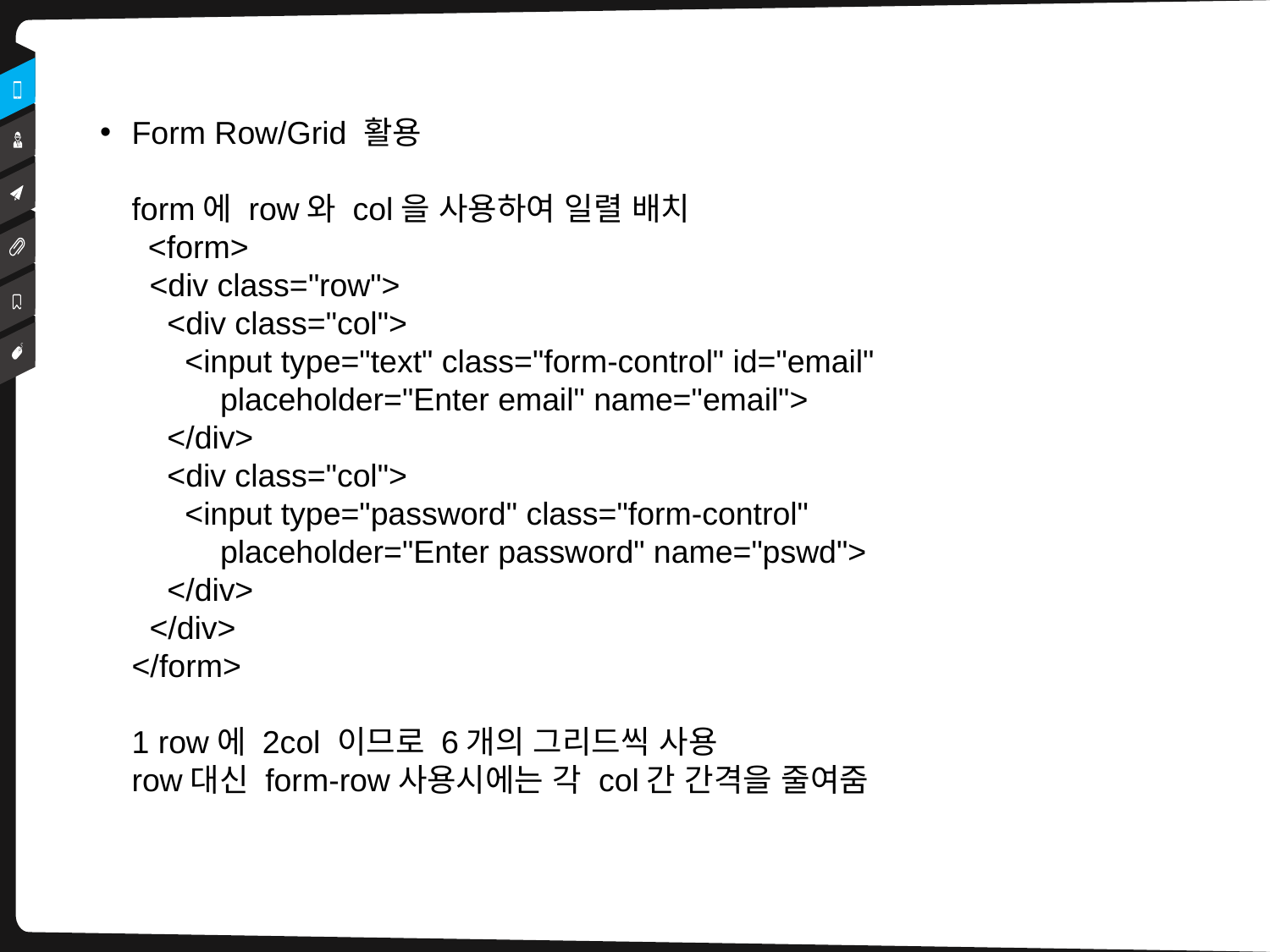

Form Row/Grid 활용
form에 row와 col을 사용하여 일렬 배치
 <form>
  <div class="row">
    <div class="col">
      <input type="text" class="form-control" id="email" 
          placeholder="Enter email" name="email">
    </div>
    <div class="col">
      <input type="password" class="form-control" 
          placeholder="Enter password" name="pswd">
    </div>
  </div>
</form>
1 row에 2col 이므로 6개의 그리드씩 사용
row대신 form-row사용시에는 각 col간 간격을 줄여줌